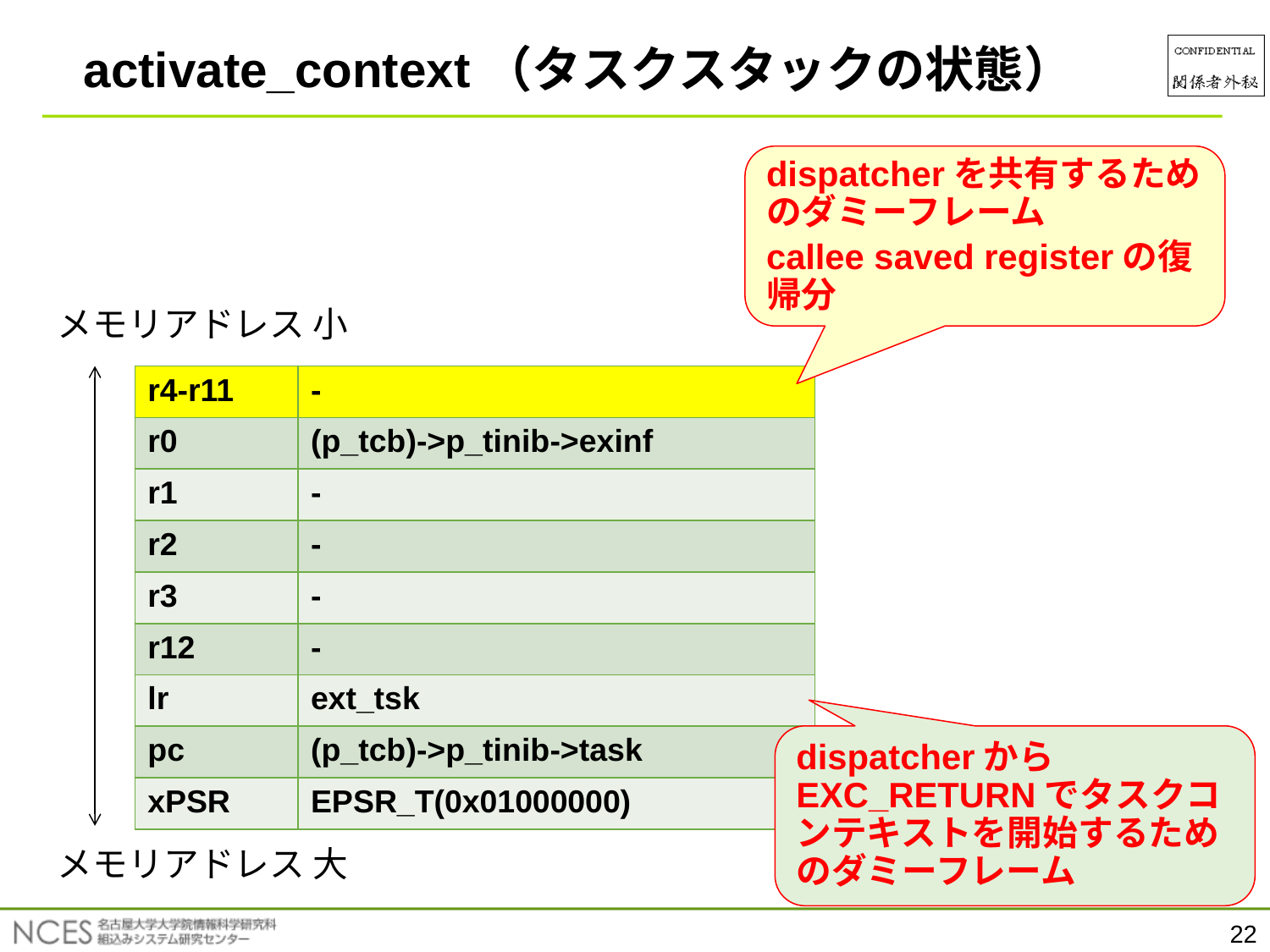

activate_context（タスクスタックの状態）
dispatcherを共有するためのダミーフレーム
callee saved registerの復帰分
メモリアドレス 小
| r4-r11 | - |
| --- | --- |
| r0 | (p\_tcb)->p\_tinib->exinf |
| r1 | - |
| r2 | - |
| r3 | - |
| r12 | - |
| lr | ext\_tsk |
| pc | (p\_tcb)->p\_tinib->task |
| xPSR | EPSR\_T(0x01000000) |
dispatcherからEXC_RETURNでタスクコンテキストを開始するためのダミーフレーム
メモリアドレス 大
22